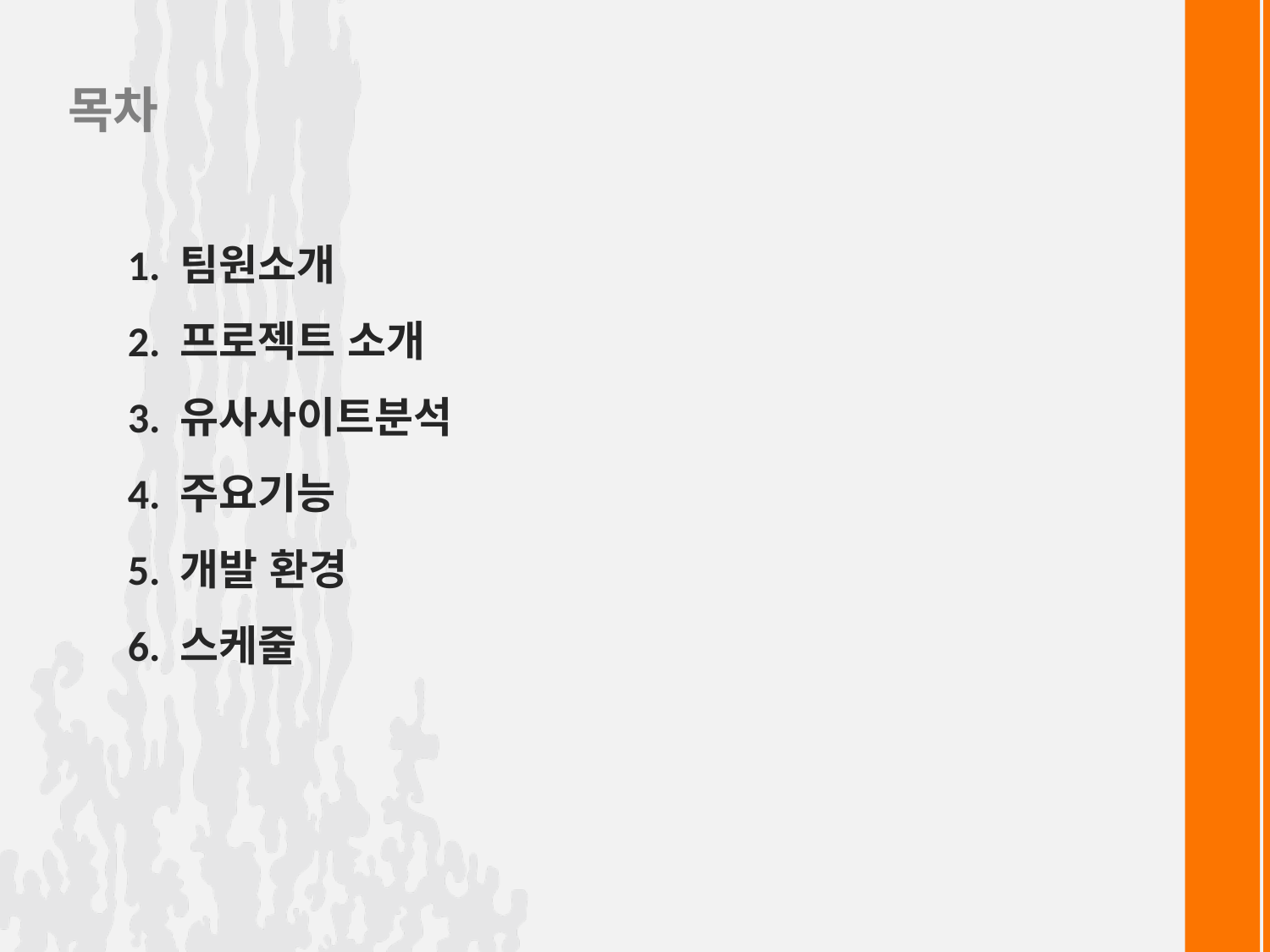

목차
# 1. 팀원소개 2. 프로젝트 소개 3. 유사사이트분석 4. 주요기능 5. 개발 환경 6. 스케줄